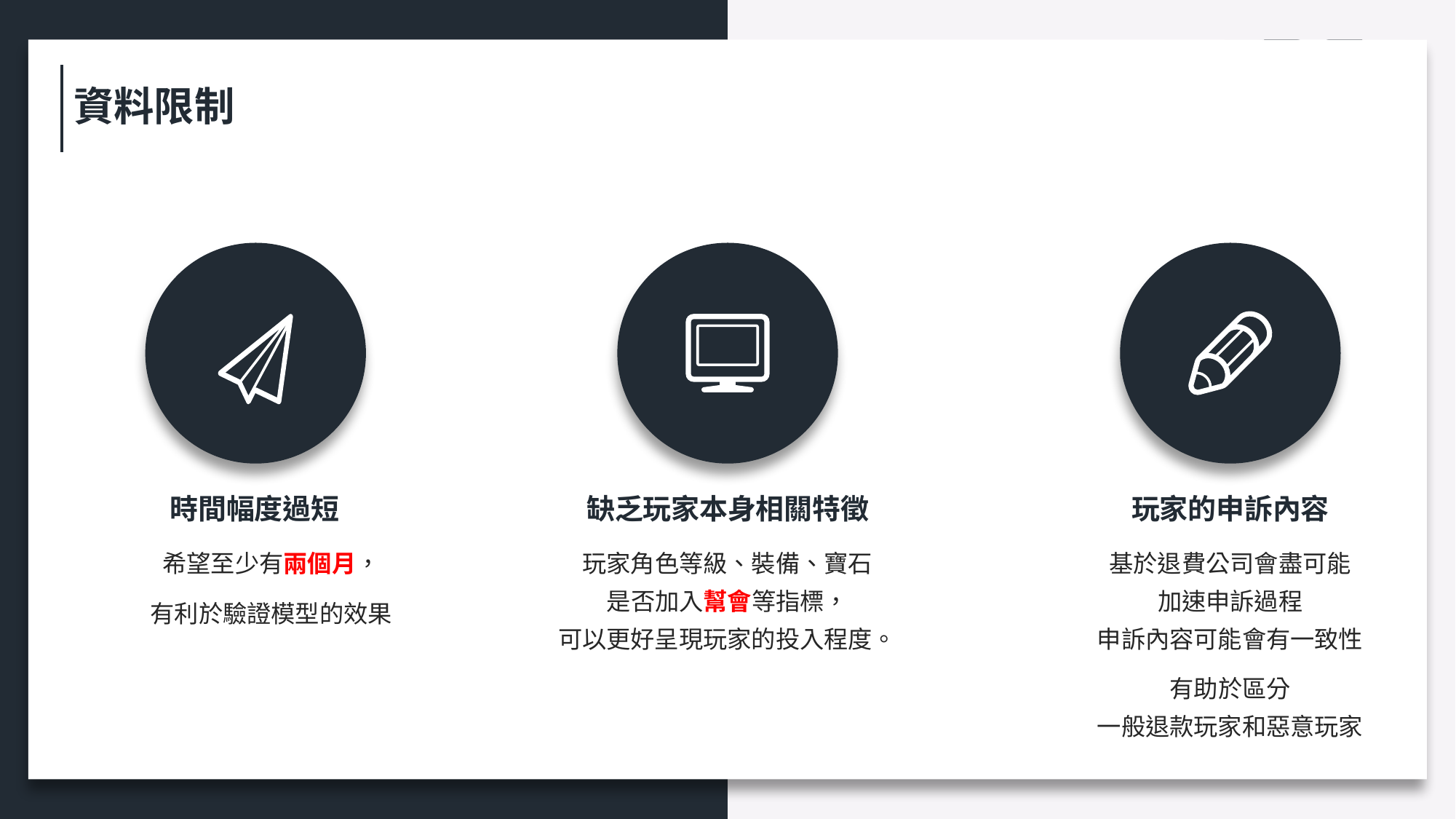

資料限制

時間幅度過短
缺乏玩家本身相關特徵
玩家的申訴內容
希望至少有兩個月，
有利於驗證模型的效果
玩家角色等級、裝備、寶石
是否加入幫會等指標，
可以更好呈現玩家的投入程度。
基於退費公司會盡可能
加速申訴過程
申訴內容可能會有一致性
有助於區分
一般退款玩家和惡意玩家